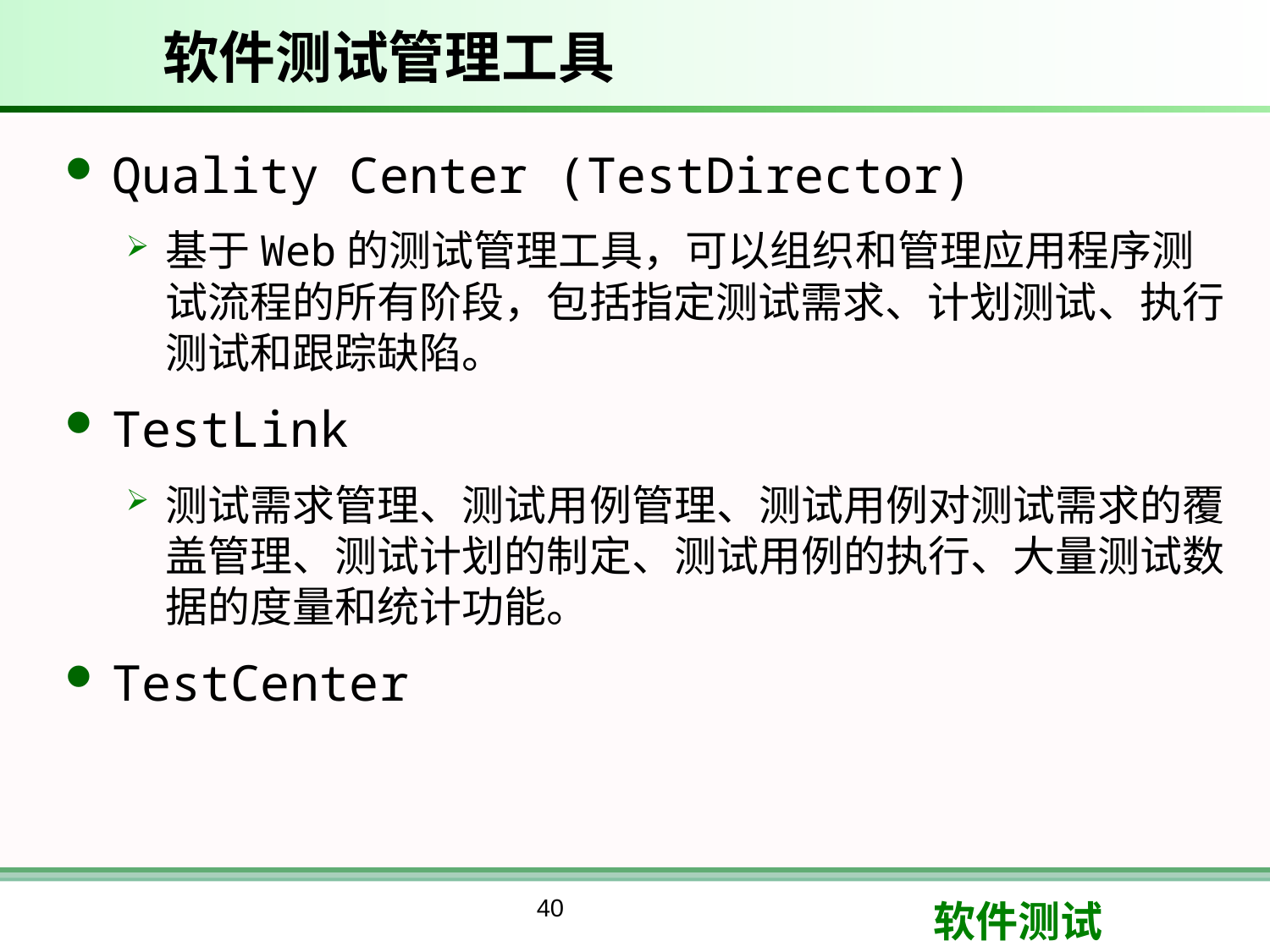

# 软件测试管理工具
Quality Center (TestDirector)
基于Web的测试管理工具，可以组织和管理应用程序测试流程的所有阶段，包括指定测试需求、计划测试、执行测试和跟踪缺陷。
TestLink
测试需求管理、测试用例管理、测试用例对测试需求的覆盖管理、测试计划的制定、测试用例的执行、大量测试数据的度量和统计功能。
TestCenter
40